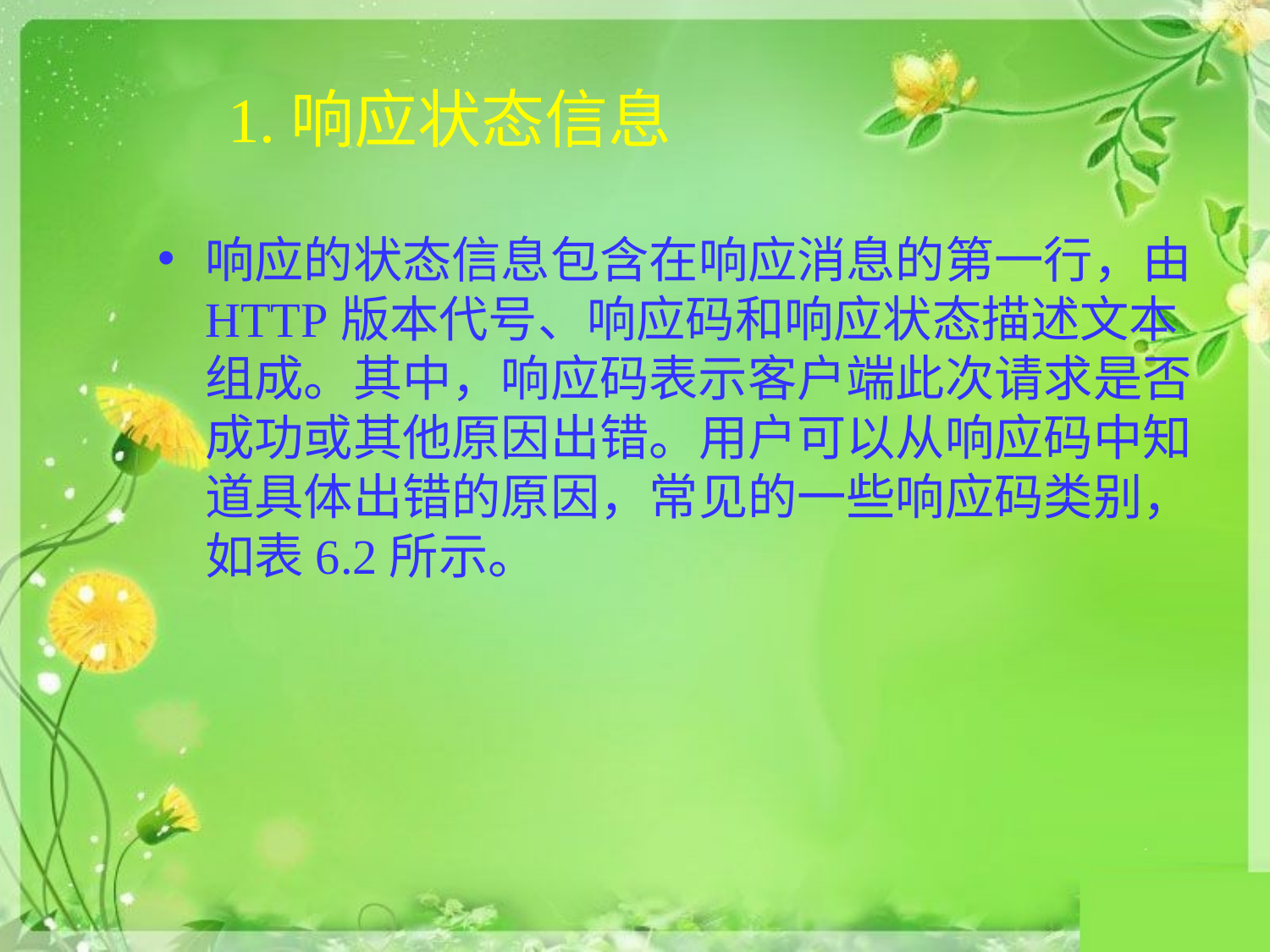

# 1.响应状态信息
响应的状态信息包含在响应消息的第一行，由HTTP版本代号、响应码和响应状态描述文本组成。其中，响应码表示客户端此次请求是否成功或其他原因出错。用户可以从响应码中知道具体出错的原因，常见的一些响应码类别，如表6.2所示。